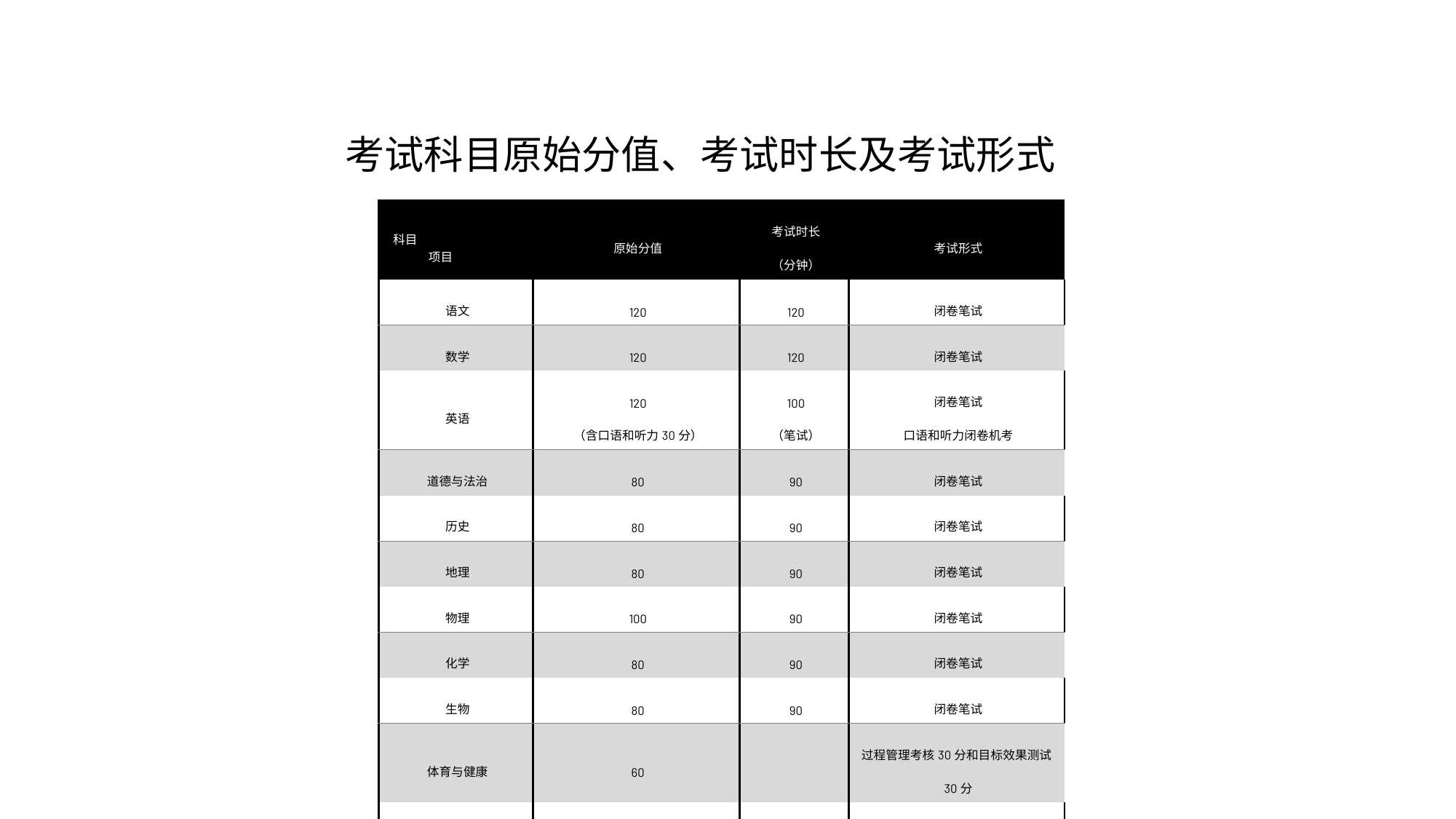

# 考试科目原始分值、考试时长及考试形式
| 科目 项目 | 原始分值 | 考试时长 （分钟） | 考试形式 |
| --- | --- | --- | --- |
| 语文 | 120 | 120 | 闭卷笔试 |
| 数学 | 120 | 120 | 闭卷笔试 |
| 英语 | 120 （含口语和听力30分） | 100 （笔试） | 闭卷笔试 口语和听力闭卷机考 |
| 道德与法治 | 80 | 90 | 闭卷笔试 |
| 历史 | 80 | 90 | 闭卷笔试 |
| 地理 | 80 | 90 | 闭卷笔试 |
| 物理 | 100 | 90 | 闭卷笔试 |
| 化学 | 80 | 90 | 闭卷笔试 |
| 生物 | 80 | 90 | 闭卷笔试 |
| 体育与健康 | 60 |  | 过程管理考核30分和目标效果测试30分 |
| 艺术 （音乐和美术） | 100 | 40 | 闭卷机考 |
| 信息科技 | 100 | 30 | 闭卷机考 |